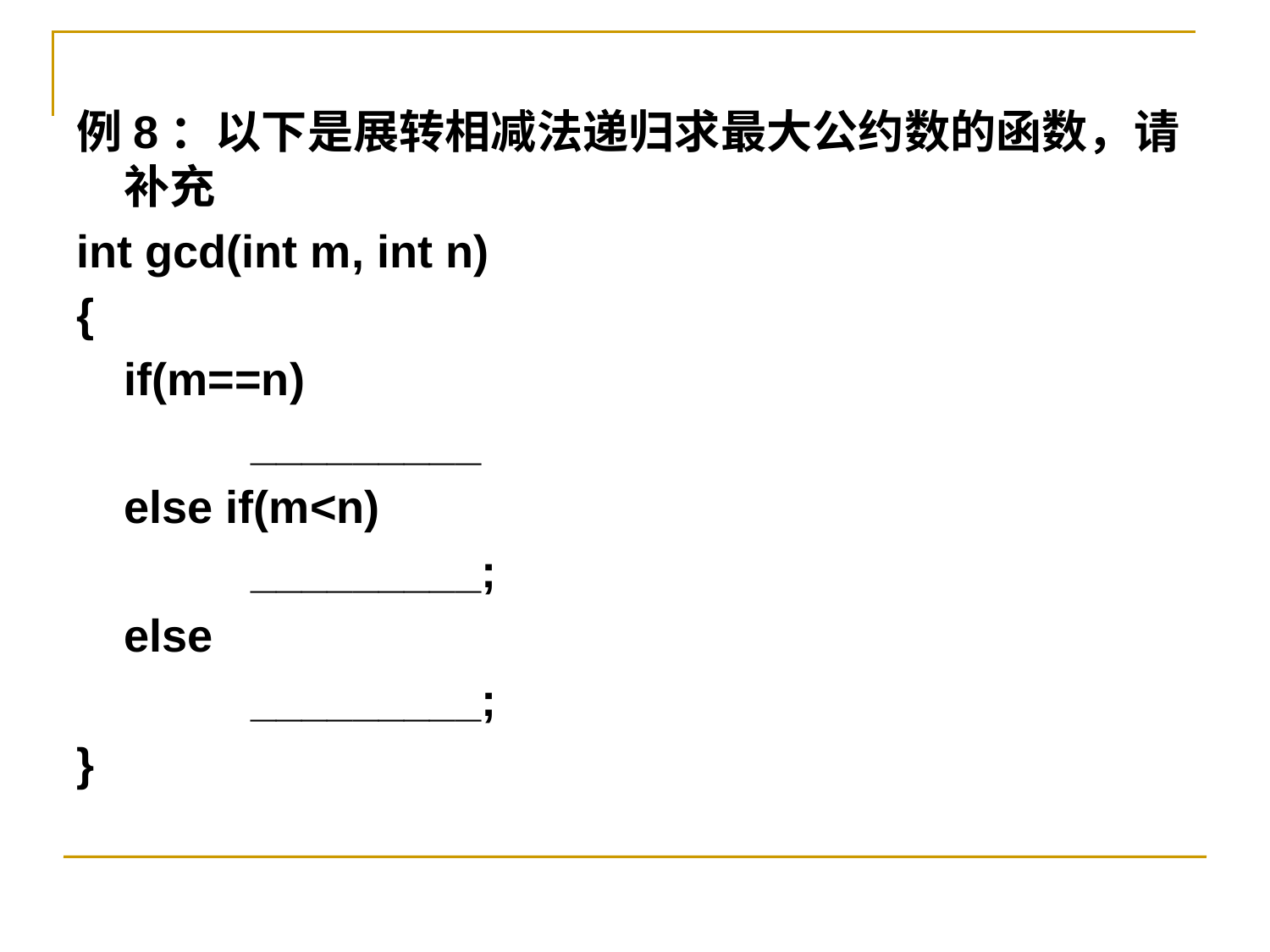

例8：以下是展转相减法递归求最大公约数的函数，请补充
int gcd(int m, int n)
{
	if(m==n)
		_________
	else if(m<n)
		_________;
	else
		_________;
}